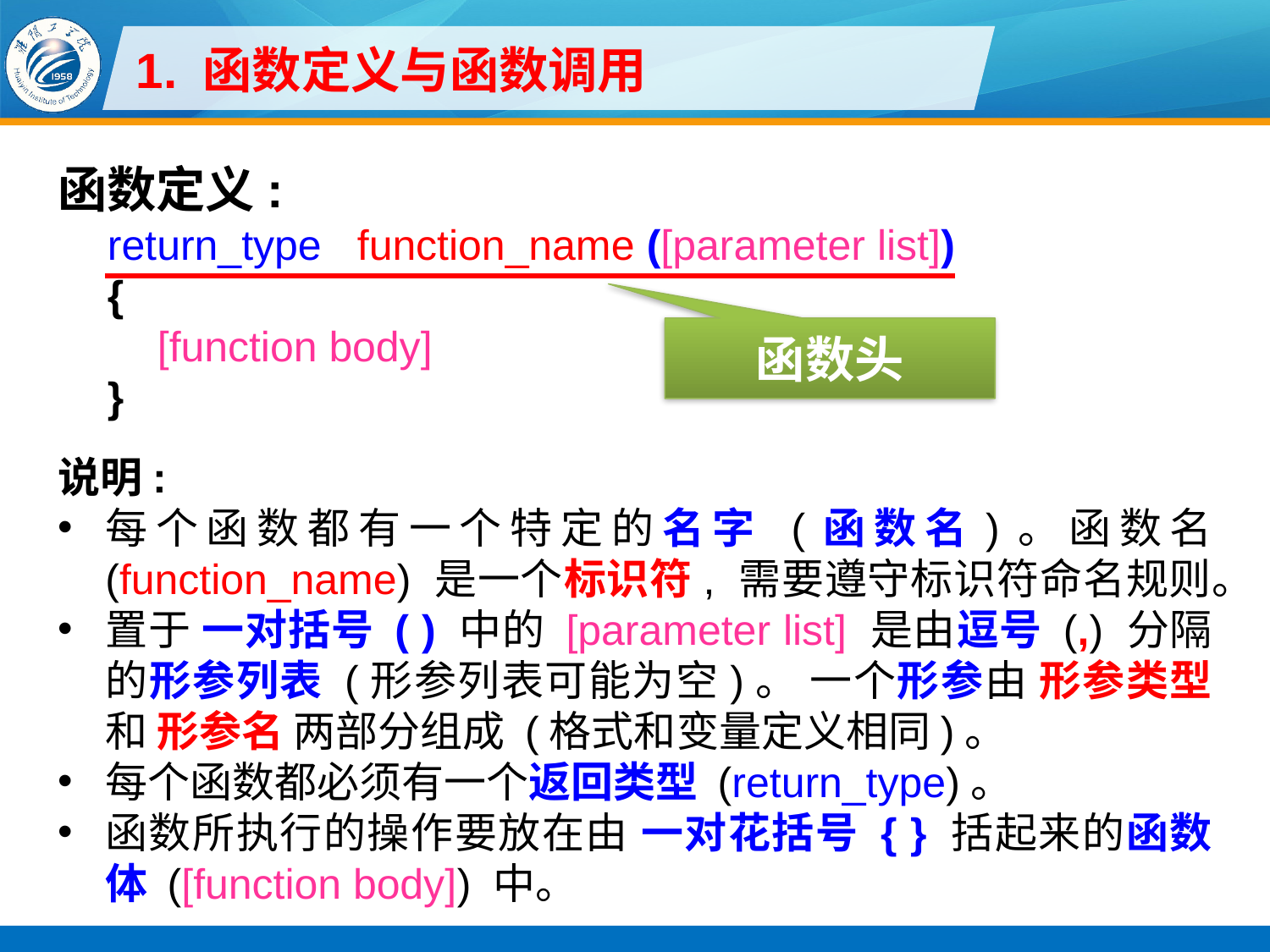

# 1. 函数定义与函数调用
函数定义:
return_type   function_name ([parameter list])
{
[function body]
}
说明:
每个函数都有一个特定的名字 (函数名)。函数名 (function_name) 是一个标识符, 需要遵守标识符命名规则。
置于 一对括号 ( ) 中的 [parameter list] 是由逗号 (,) 分隔的形参列表 (形参列表可能为空)。 一个形参由 形参类型 和 形参名 两部分组成 (格式和变量定义相同)。
每个函数都必须有一个返回类型 (return_type)。
函数所执行的操作要放在由 一对花括号 { } 括起来的函数体 ([function body]) 中。
函数头